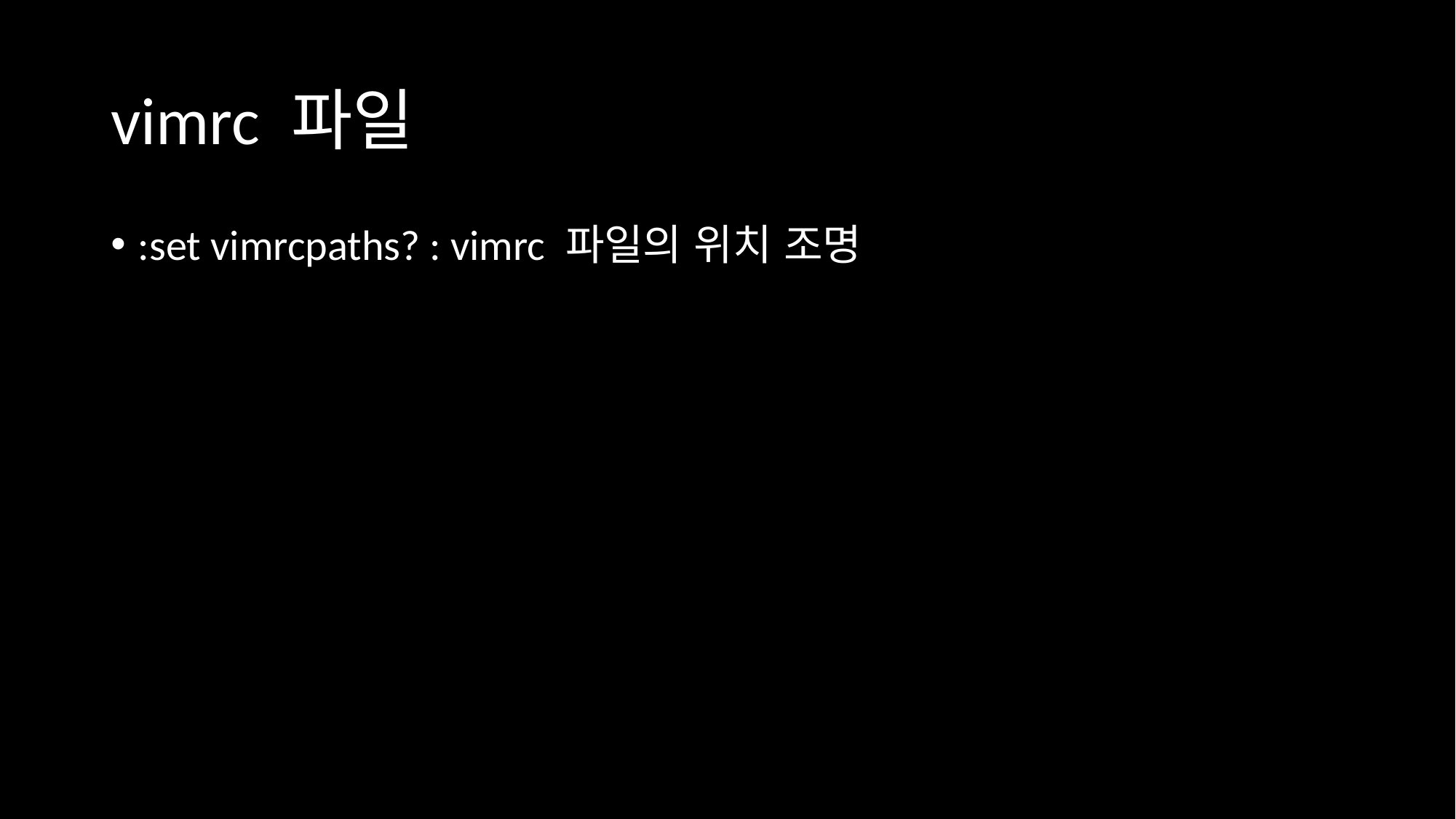

# vimrc 파일
:set vimrcpaths? : vimrc 파일의 위치 조명